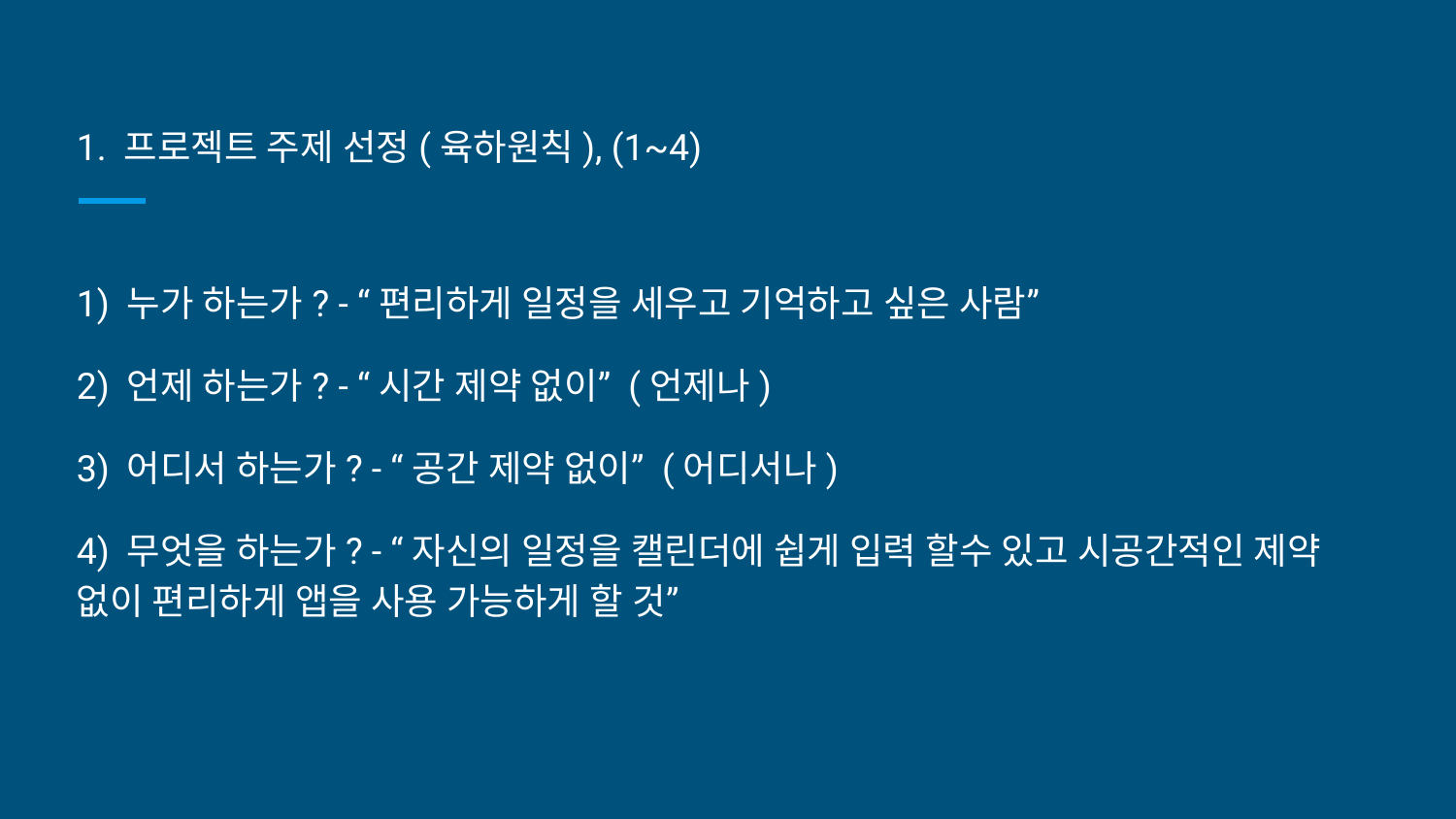

# 1. 프로젝트 주제 선정(육하원칙), (1~4)
1) 누가 하는가? - “편리하게 일정을 세우고 기억하고 싶은 사람”
2) 언제 하는가? - “시간 제약 없이” (언제나)
3) 어디서 하는가? - “공간 제약 없이” (어디서나)
4) 무엇을 하는가? - “자신의 일정을 캘린더에 쉽게 입력 할수 있고 시공간적인 제약 없이 편리하게 앱을 사용 가능하게 할 것”